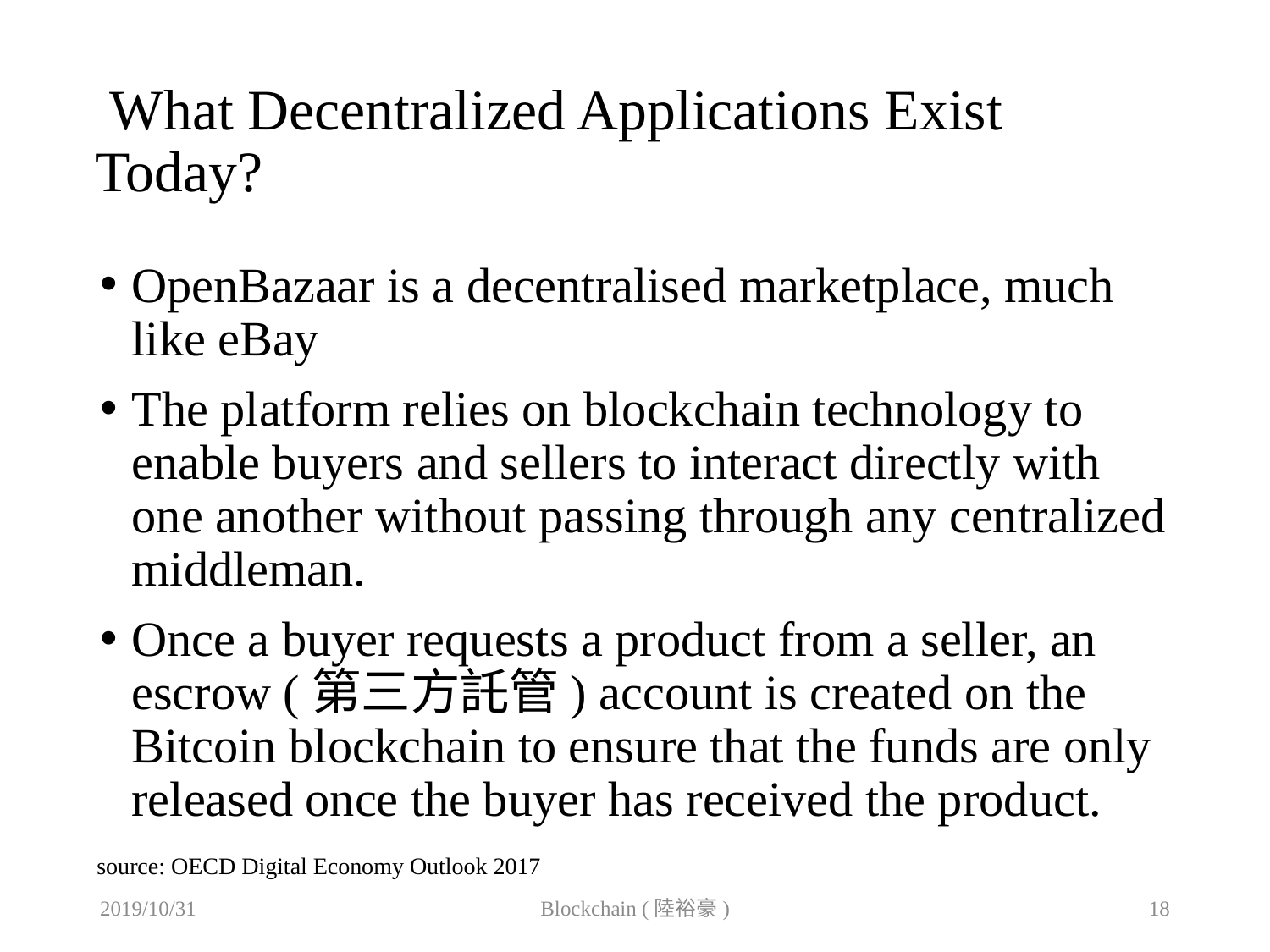

# What Decentralized Applications Exist Today?
OpenBazaar is a decentralised marketplace, much like eBay
The platform relies on blockchain technology to enable buyers and sellers to interact directly with one another without passing through any centralized middleman.
Once a buyer requests a product from a seller, an escrow (第三方託管) account is created on the Bitcoin blockchain to ensure that the funds are only released once the buyer has received the product.
source: OECD Digital Economy Outlook 2017
2019/10/31
Blockchain (陸裕豪)
18